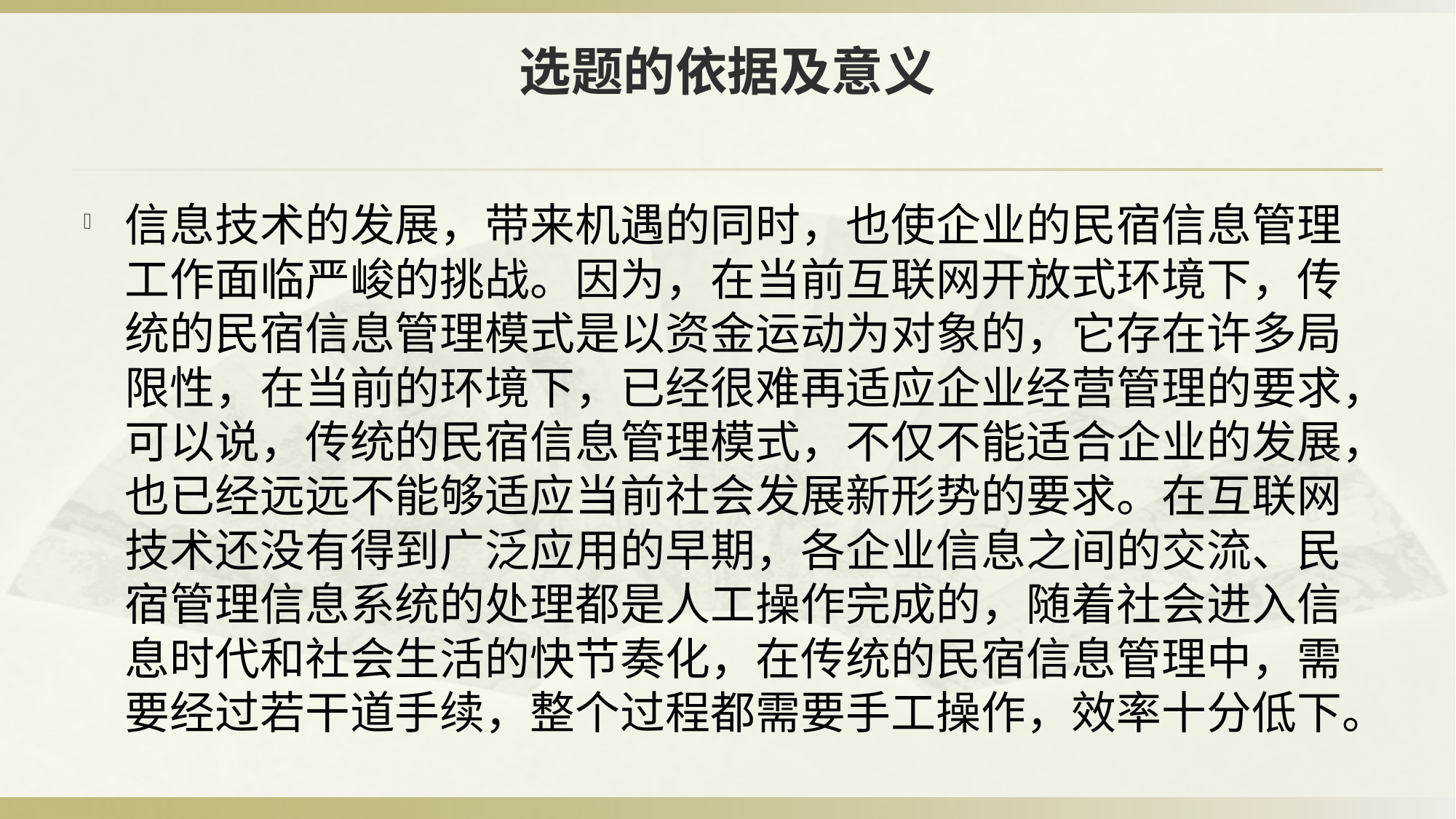

# 选题的依据及意义
信息技术的发展，带来机遇的同时，也使企业的民宿信息管理工作面临严峻的挑战。因为，在当前互联网开放式环境下，传统的民宿信息管理模式是以资金运动为对象的，它存在许多局限性，在当前的环境下，已经很难再适应企业经营管理的要求，可以说，传统的民宿信息管理模式，不仅不能适合企业的发展，也已经远远不能够适应当前社会发展新形势的要求。在互联网技术还没有得到广泛应用的早期，各企业信息之间的交流、民宿管理信息系统的处理都是人工操作完成的，随着社会进入信息时代和社会生活的快节奏化，在传统的民宿信息管理中，需要经过若干道手续，整个过程都需要手工操作，效率十分低下。